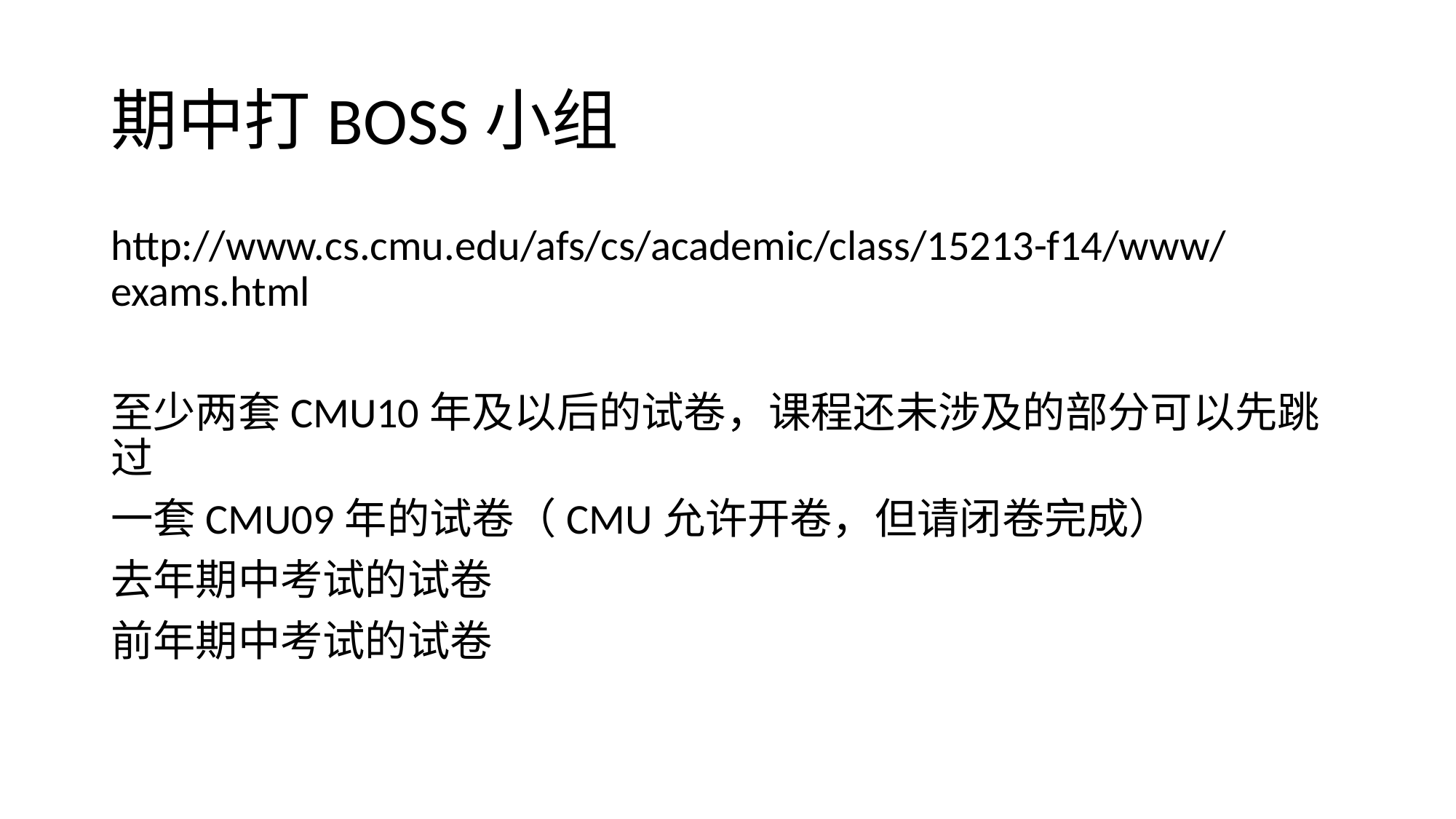

# 期中打BOSS小组
http://www.cs.cmu.edu/afs/cs/academic/class/15213-f14/www/exams.html

至少两套CMU10年及以后的试卷，课程还未涉及的部分可以先跳过
一套CMU09年的试卷（CMU允许开卷，但请闭卷完成）
去年期中考试的试卷
前年期中考试的试卷